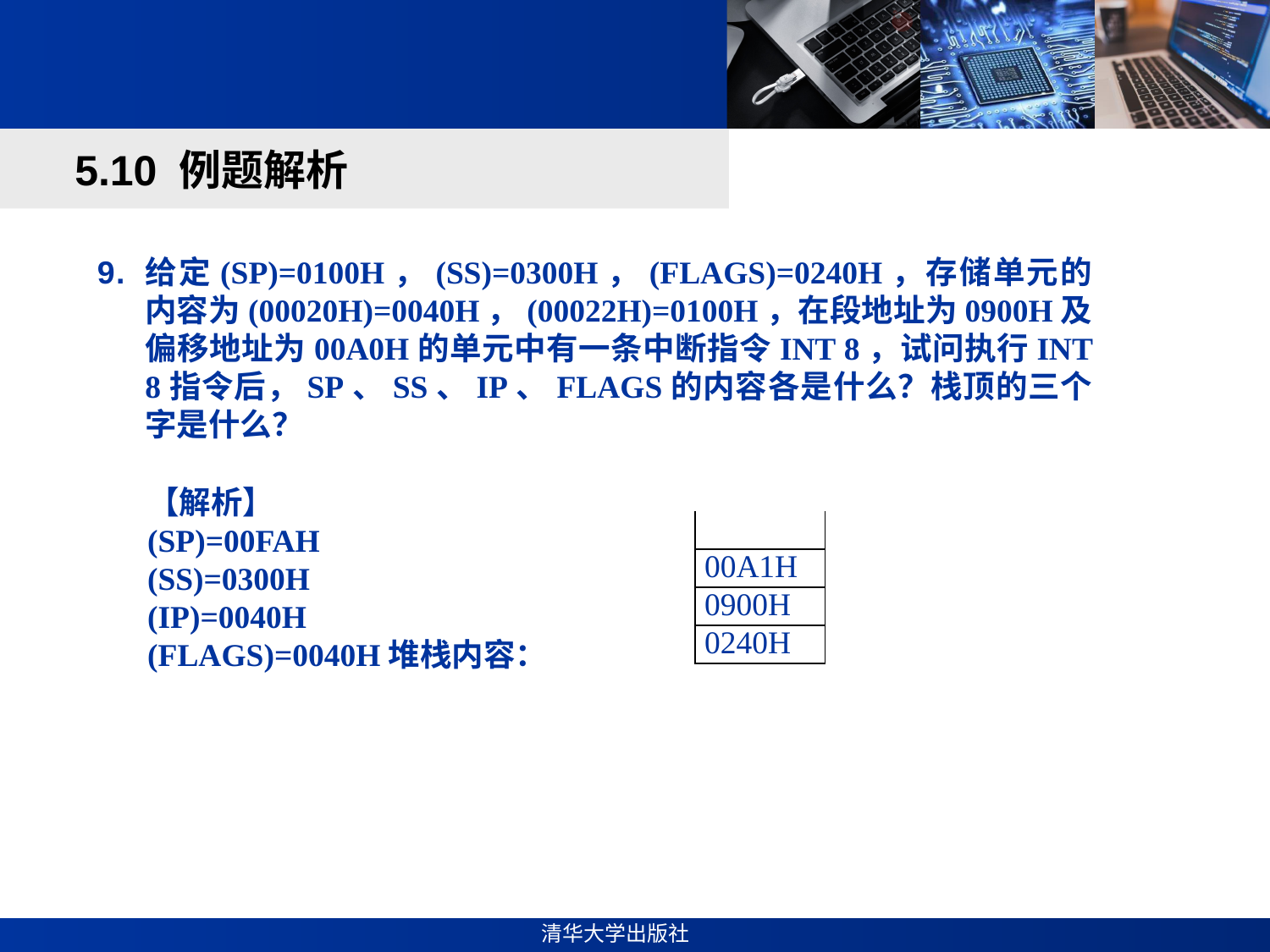

#
5.10 例题解析

给定(SP)=0100H，(SS)=0300H，(FLAGS)=0240H，存储单元的内容为(00020H)=0040H，(00022H)=0100H，在段地址为0900H及偏移地址为00A0H的单元中有一条中断指令INT 8，试问执行INT 8指令后，SP、SS、IP、FLAGS的内容各是什么？栈顶的三个字是什么？
【解析】
(SP)=00FAH
(SS)=0300H
(IP)=0040H
(FLAGS)=0040H堆栈内容：
|  |
| --- |
| 00A1H |
| 0900H |
| 0240H |